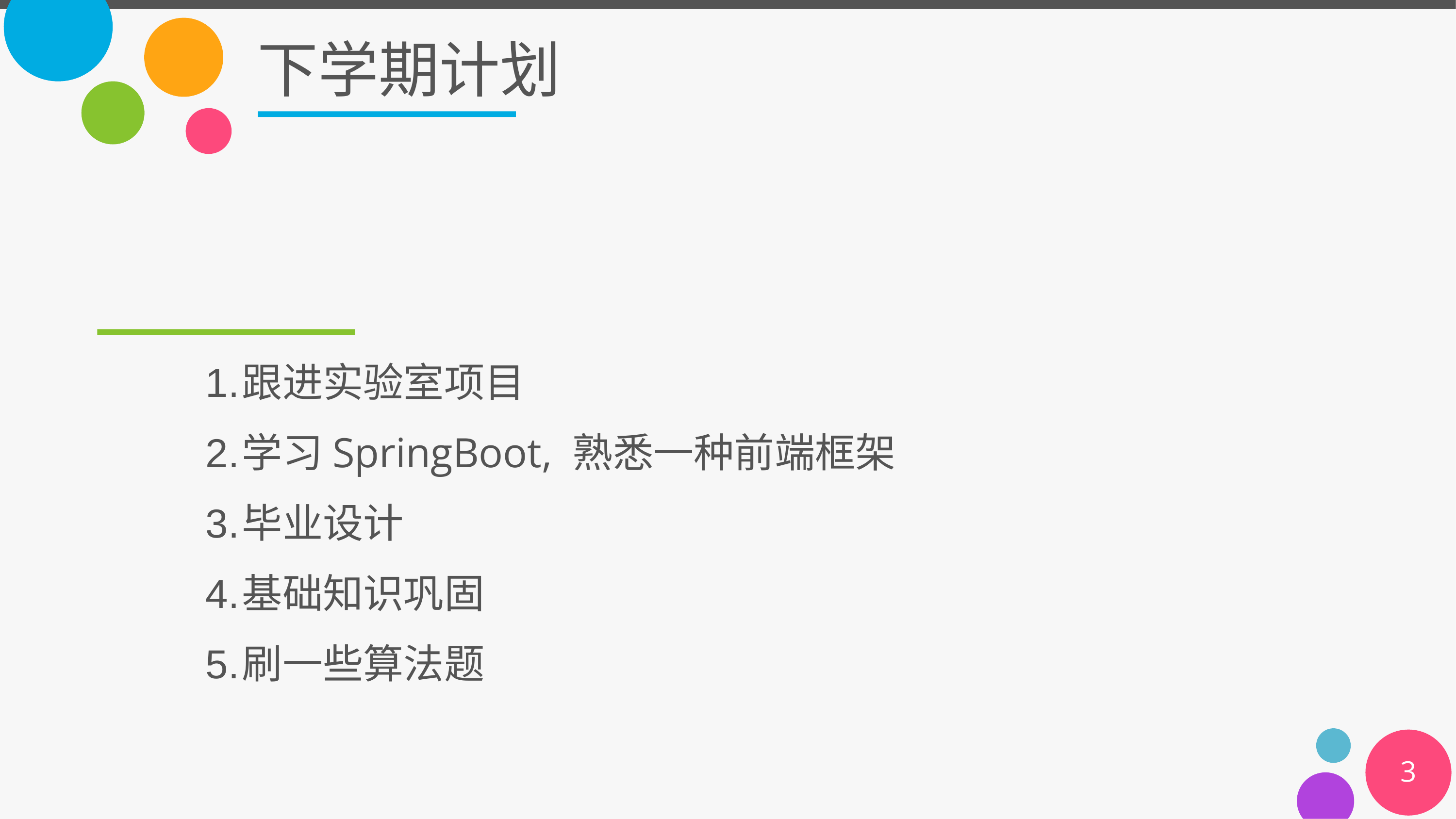

# 下学期计划

跟进实验室项目
学习SpringBoot, 熟悉一种前端框架
毕业设计
基础知识巩固
刷一些算法题
3